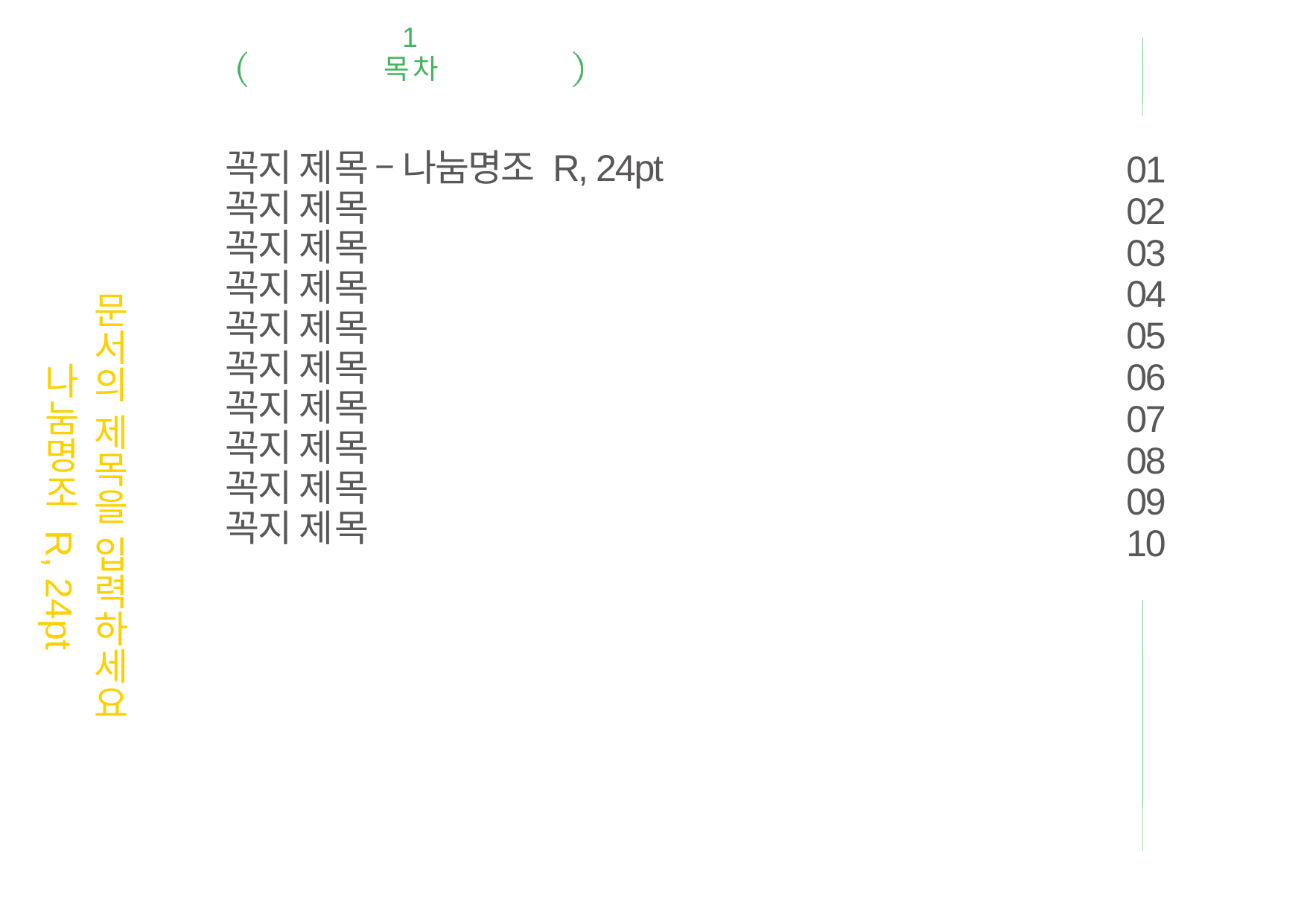

1
목차
문서의 제목을 입력하세요
나눔명조 R, 24pt
꼭지 제목 – 나눔명조 R, 24pt
꼭지 제목
꼭지 제목
꼭지 제목
꼭지 제목
꼭지 제목
꼭지 제목
꼭지 제목
꼭지 제목
꼭지 제목
01
02
03
04
05
06
07
08
09
10